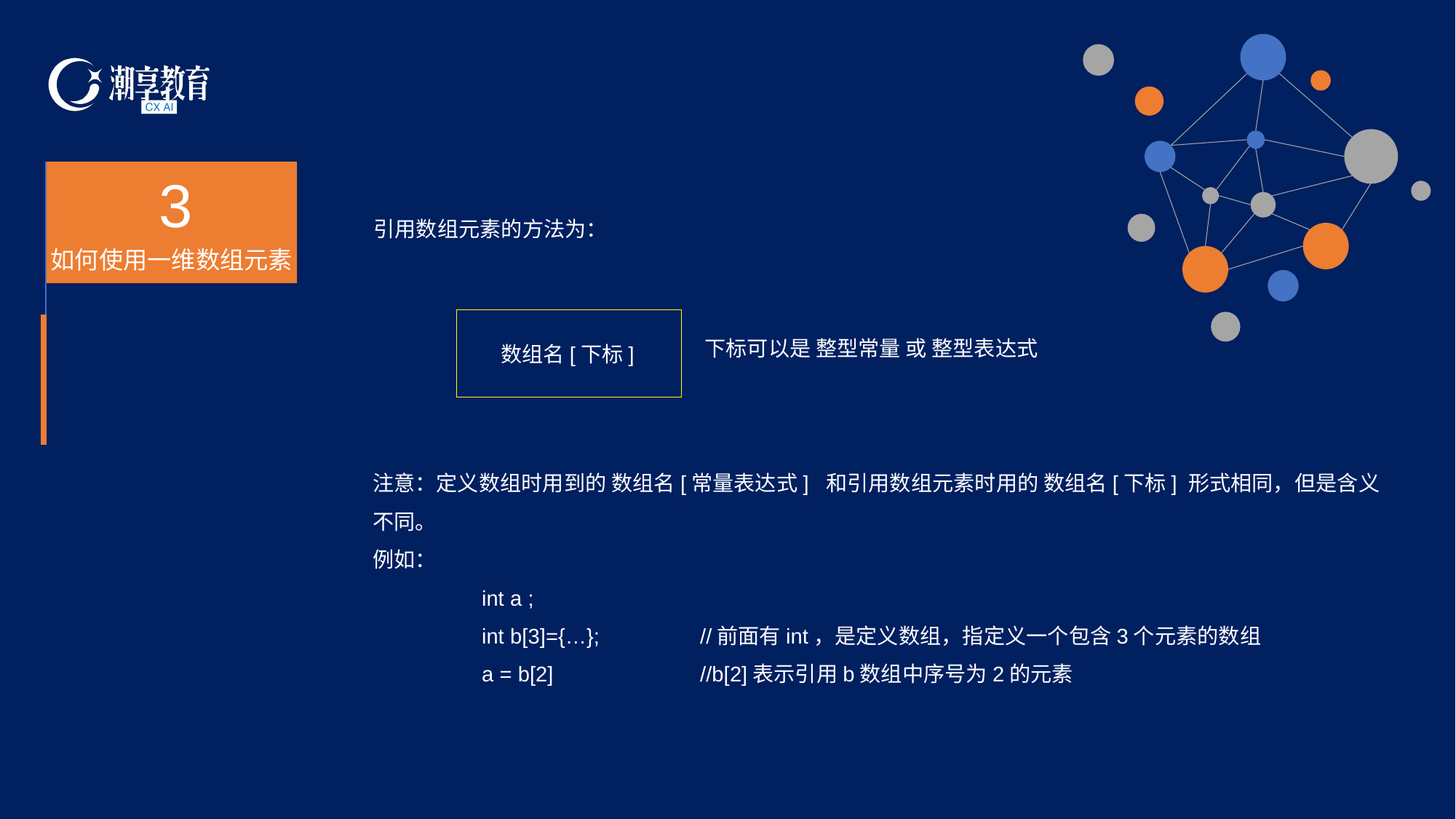

3

如何使用一维数组元素

引用数组元素的方法为：

      数组名[下标]

下标可以是 整型常量 或 整型表达式
注意：定义数组时用到的 数组名[常量表达式]  和引用数组元素时用的 数组名[下标] 形式相同，但是含义不同。
例如：
	int a ;
	int b[3]={…};	//前面有int，是定义数组，指定义一个包含3个元素的数组
	a = b[2]		//b[2]表示引用b数组中序号为2的元素